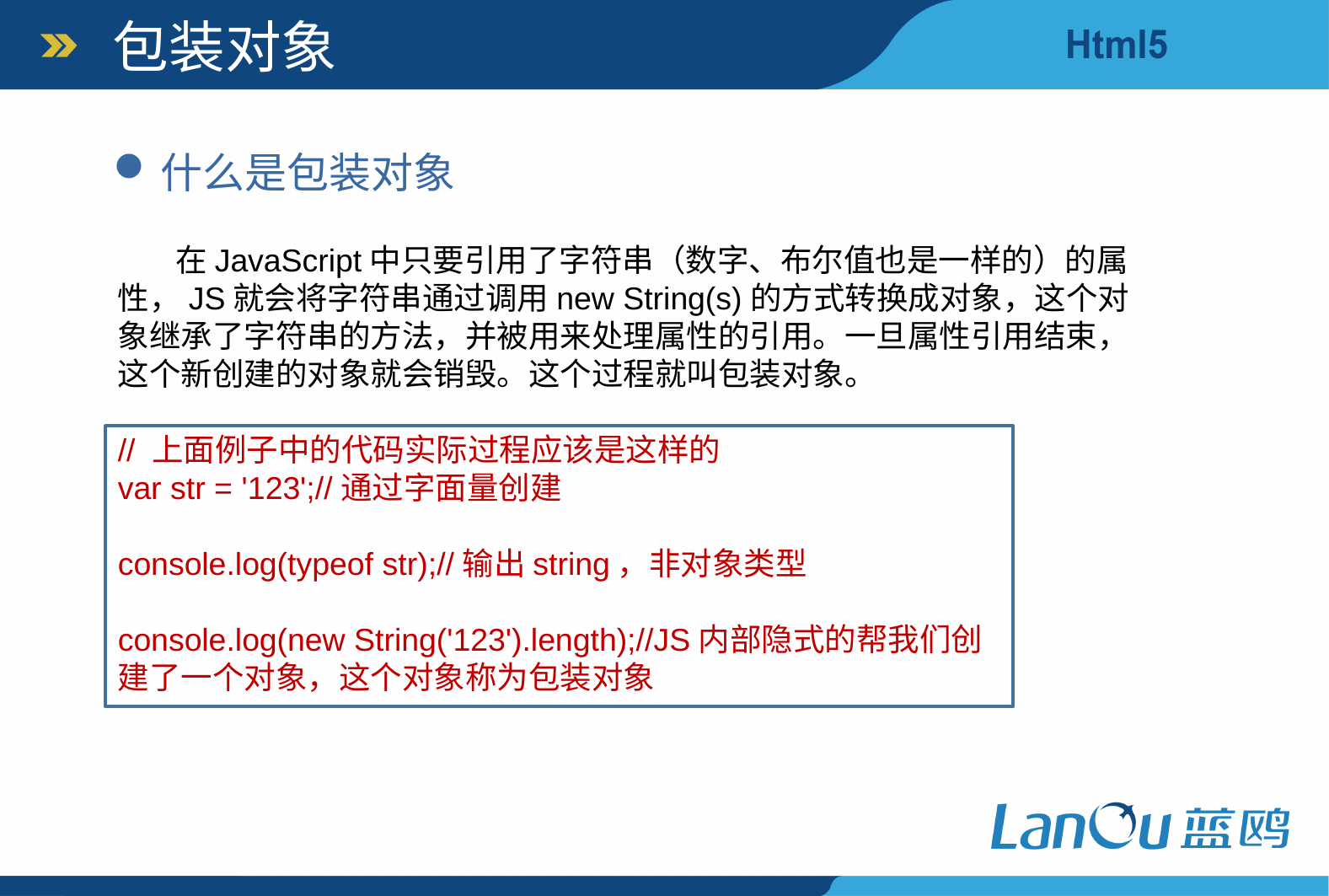

包装对象
什么是包装对象
       在JavaScript中只要引用了字符串（数字、布尔值也是一样的）的属性，JS就会将字符串通过调用new String(s)的方式转换成对象，这个对象继承了字符串的方法，并被用来处理属性的引用。一旦属性引用结束，这个新创建的对象就会销毁。这个过程就叫包装对象。
// 上面例子中的代码实际过程应该是这样的
var str = '123';//通过字面量创建

console.log(typeof str);//输出string，非对象类型

console.log(new String('123').length);//JS内部隐式的帮我们创建了一个对象，这个对象称为包装对象